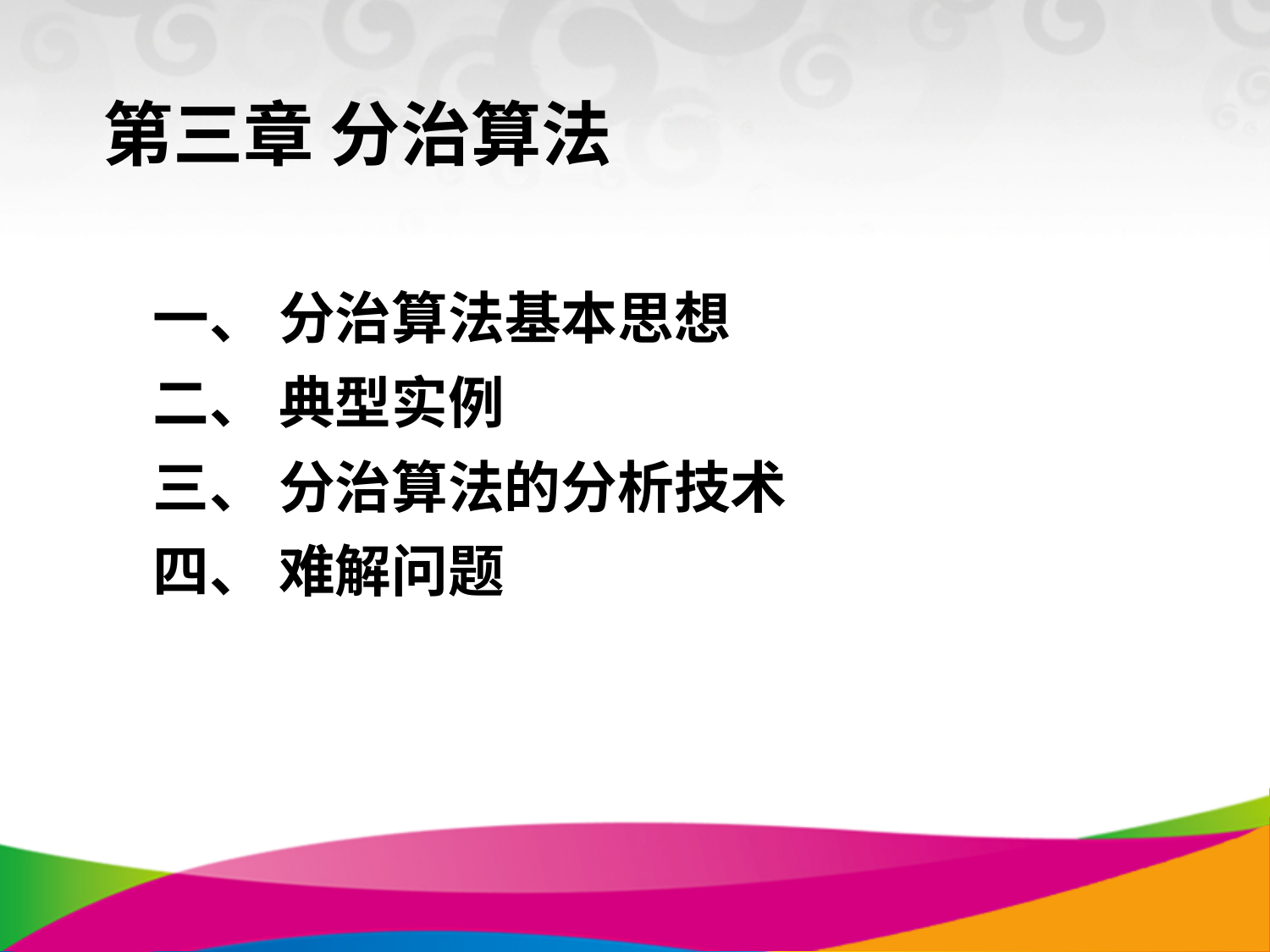

# 第三章 分治算法
一、 分治算法基本思想
二、 典型实例
三、 分治算法的分析技术
四、 难解问题